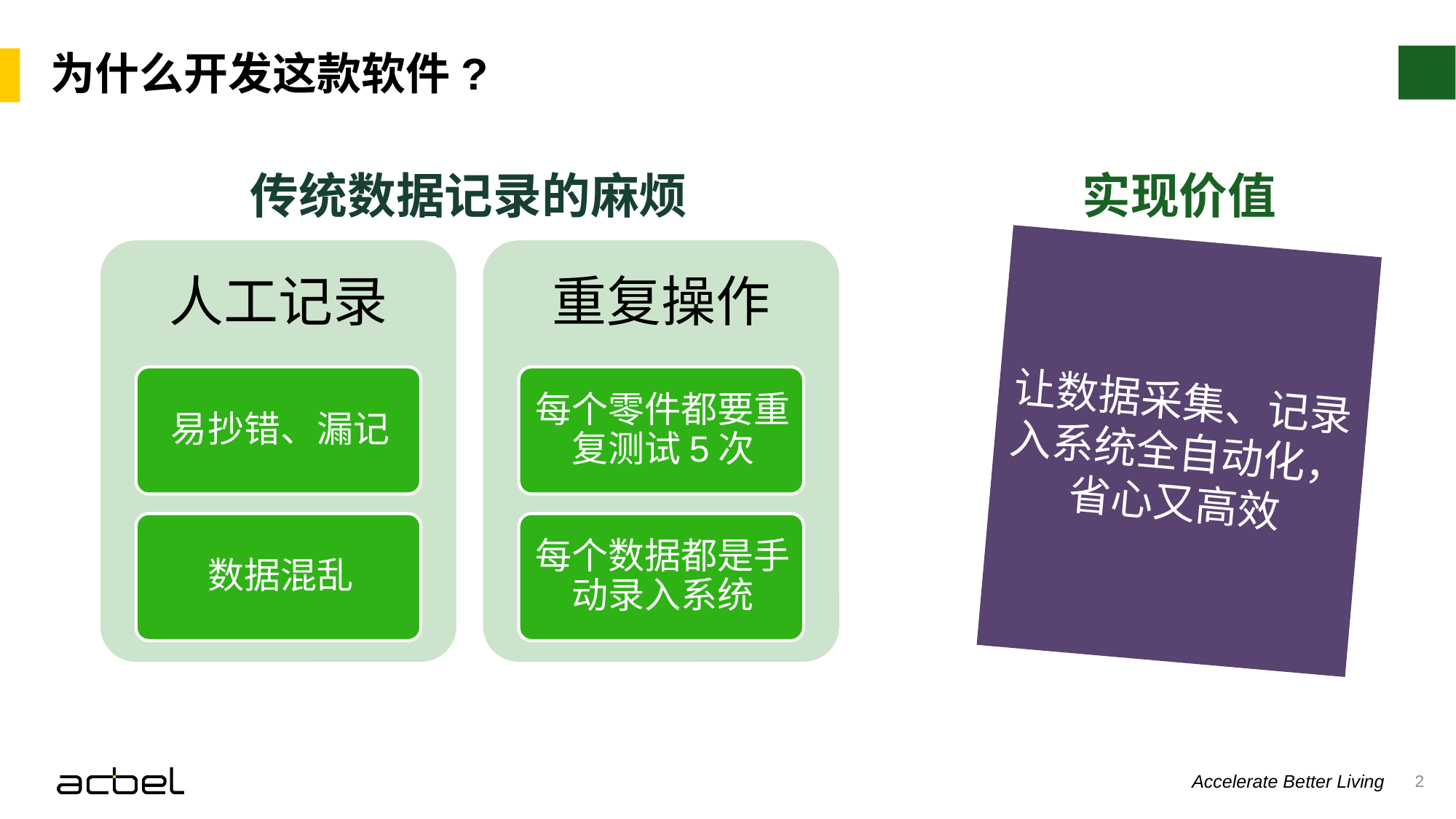

为什么开发这款软件?
传统数据记录的麻烦

人工记录
易抄错、漏记
数据混乱
重复操作
每个零件都要重复测试5次
每个数据都是手动录入系统
实现价值
让数据采集、记录入系统全自动化，省心又高效